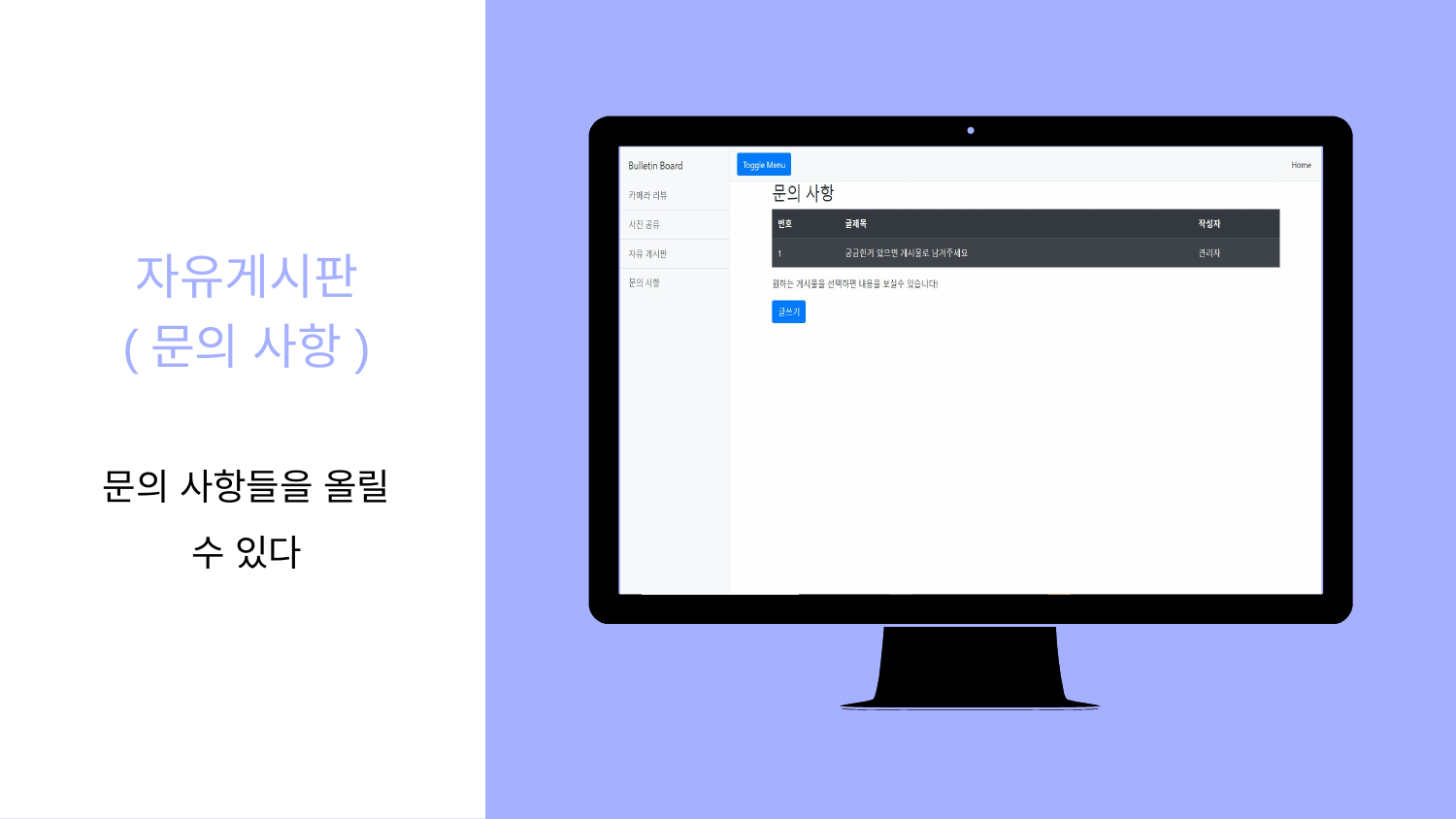

Place your screenshot here

자유게시판
(문의 사항)

문의 사항들을 올릴 수 있다